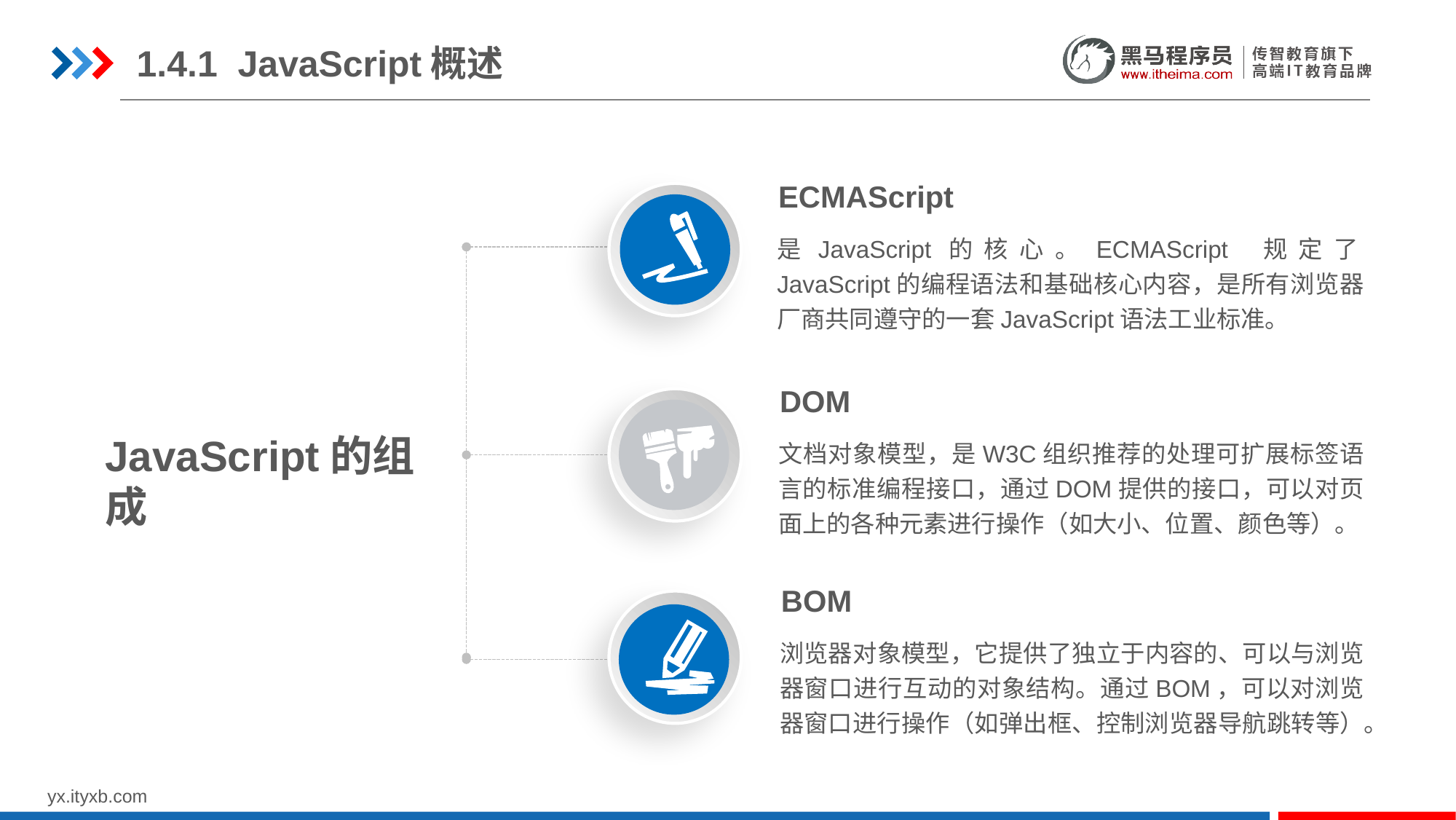

1.4.1  JavaScript概述
ECMAScript

是JavaScript的核心。ECMAScript 规定了JavaScript的编程语法和基础核心内容，是所有浏览器厂商共同遵守的一套JavaScript语法工业标准。
DOM

JavaScript的组成
文档对象模型，是W3C组织推荐的处理可扩展标签语言的标准编程接口，通过DOM提供的接口，可以对页面上的各种元素进行操作（如大小、位置、颜色等）。
BOM

浏览器对象模型，它提供了独立于内容的、可以与浏览器窗口进行互动的对象结构。通过BOM，可以对浏览器窗口进行操作（如弹出框、控制浏览器导航跳转等）。